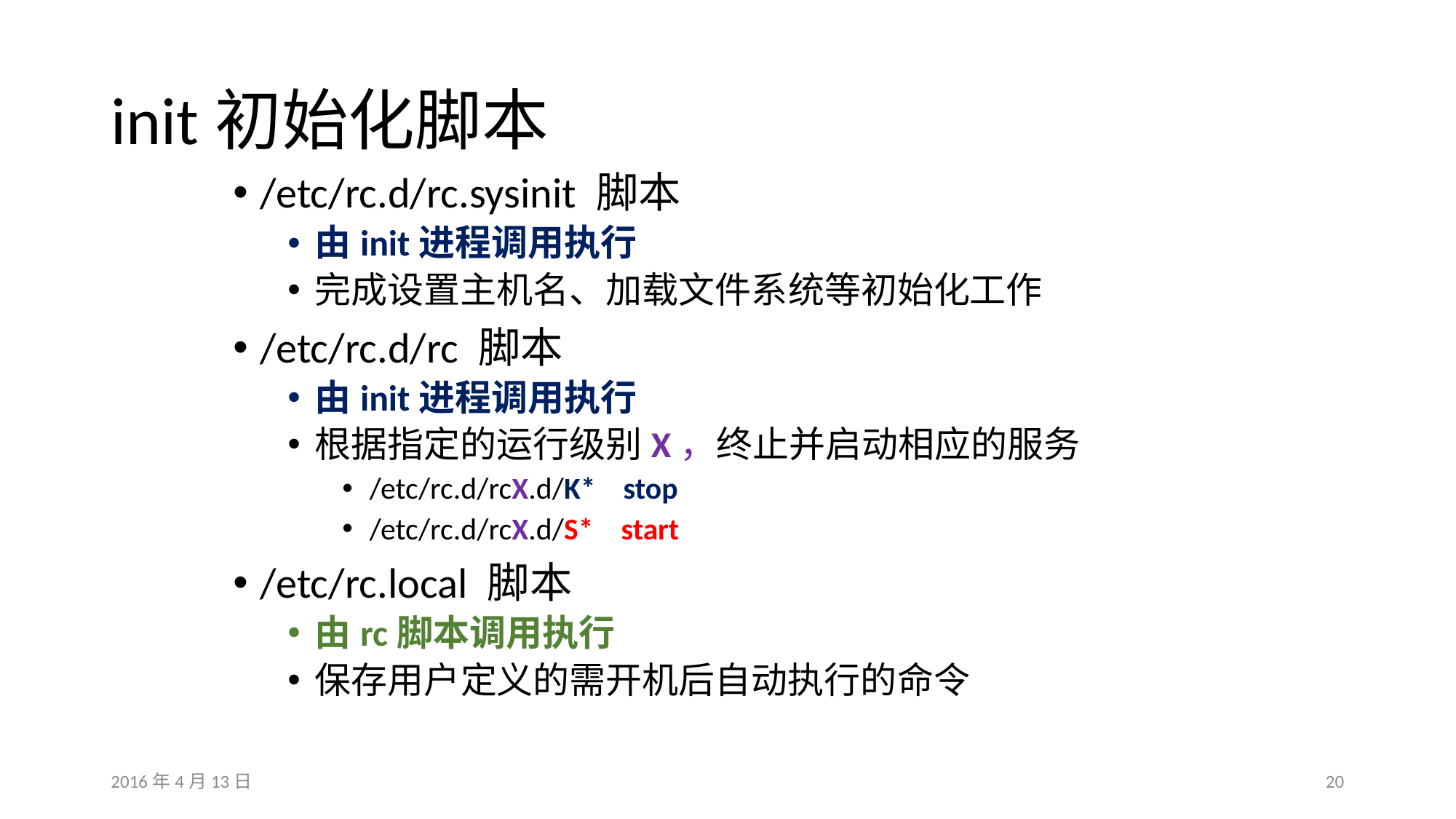

# init初始化脚本
/etc/rc.d/rc.sysinit 脚本
由init进程调用执行
完成设置主机名、加载文件系统等初始化工作
/etc/rc.d/rc 脚本
由init进程调用执行
根据指定的运行级别X，终止并启动相应的服务
/etc/rc.d/rcX.d/K*    stop
/etc/rc.d/rcX.d/S*    start
/etc/rc.local 脚本
由rc脚本调用执行
保存用户定义的需开机后自动执行的命令

2016年4月13日
20